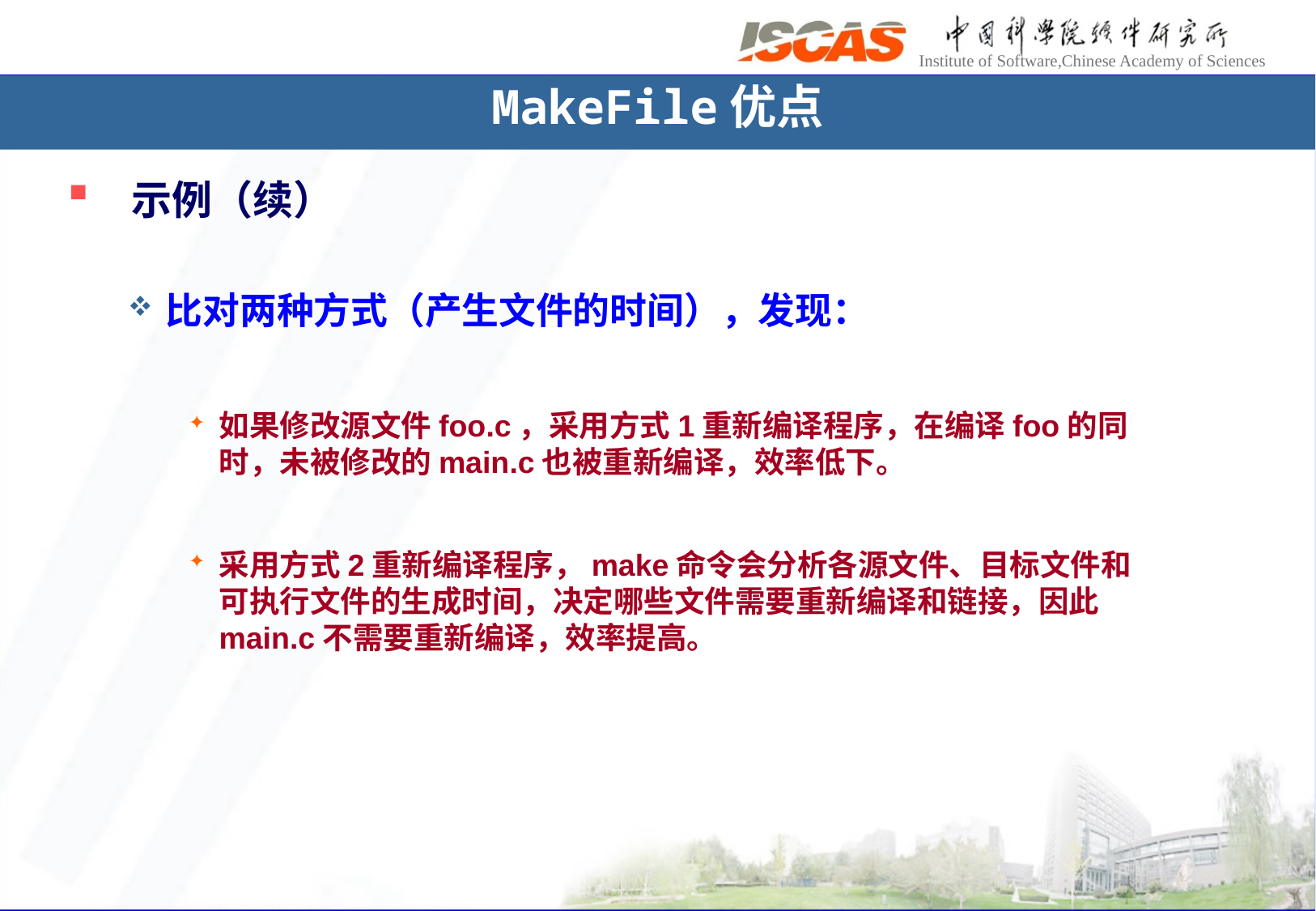

MakeFile优点

 示例（续）

比对两种方式（产生文件的时间），发现：

如果修改源文件foo.c，采用方式1重新编译程序，在编译foo的同时，未被修改的main.c也被重新编译，效率低下。

采用方式2重新编译程序，make命令会分析各源文件、目标文件和可执行文件的生成时间，决定哪些文件需要重新编译和链接，因此main.c不需要重新编译，效率提高。